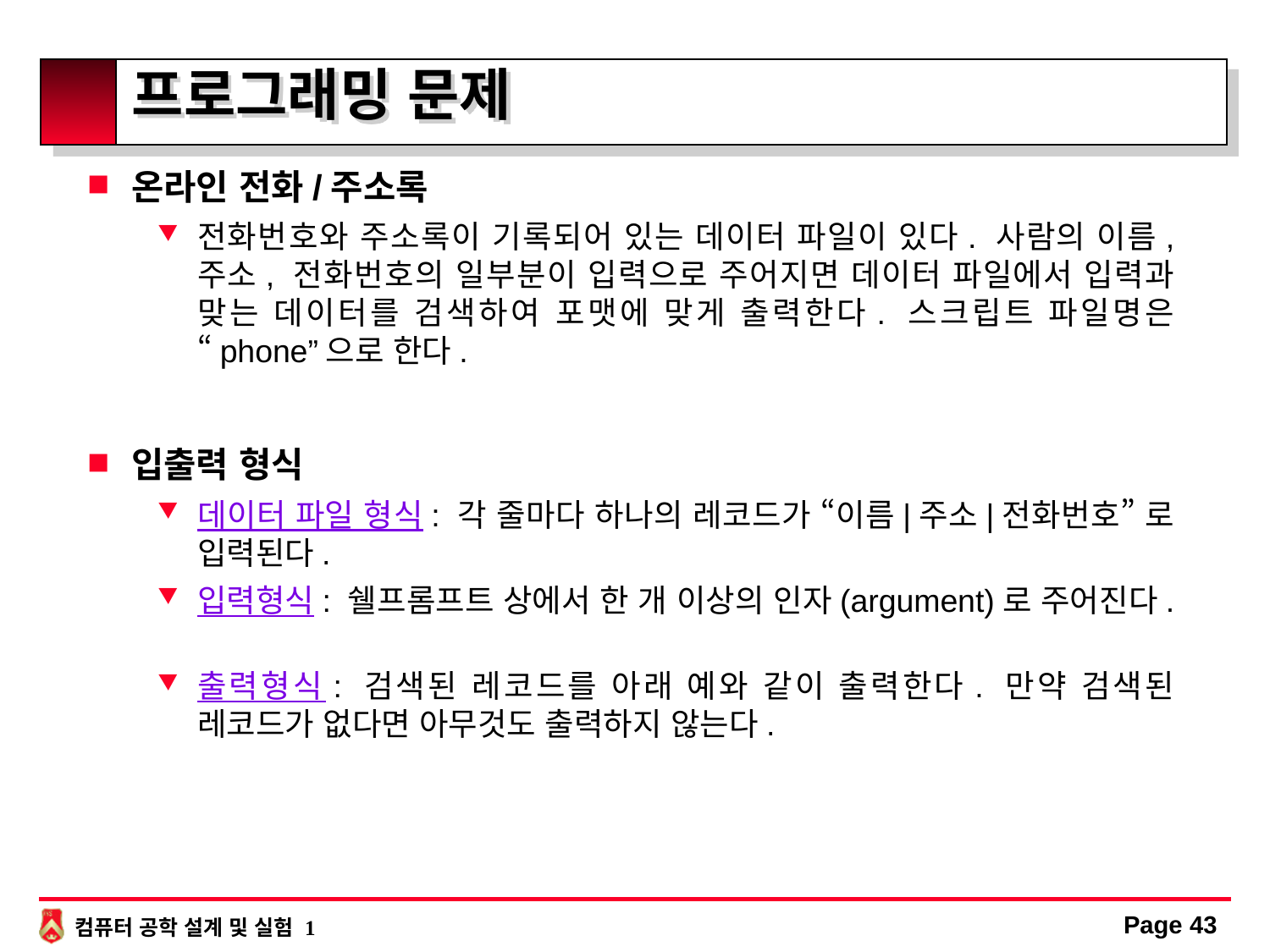

# 프로그래밍 문제
온라인 전화/주소록
전화번호와 주소록이 기록되어 있는 데이터 파일이 있다. 사람의 이름, 주소, 전화번호의 일부분이 입력으로 주어지면 데이터 파일에서 입력과 맞는 데이터를 검색하여 포맷에 맞게 출력한다. 스크립트 파일명은 “phone”으로 한다.

입출력 형식
데이터 파일 형식: 각 줄마다 하나의 레코드가 “이름|주소|전화번호” 로 입력된다.
입력형식: 쉘프롬프트 상에서 한 개 이상의 인자(argument)로 주어진다.
출력형식: 검색된 레코드를 아래 예와 같이 출력한다. 만약 검색된 레코드가 없다면 아무것도 출력하지 않는다.
Page 43